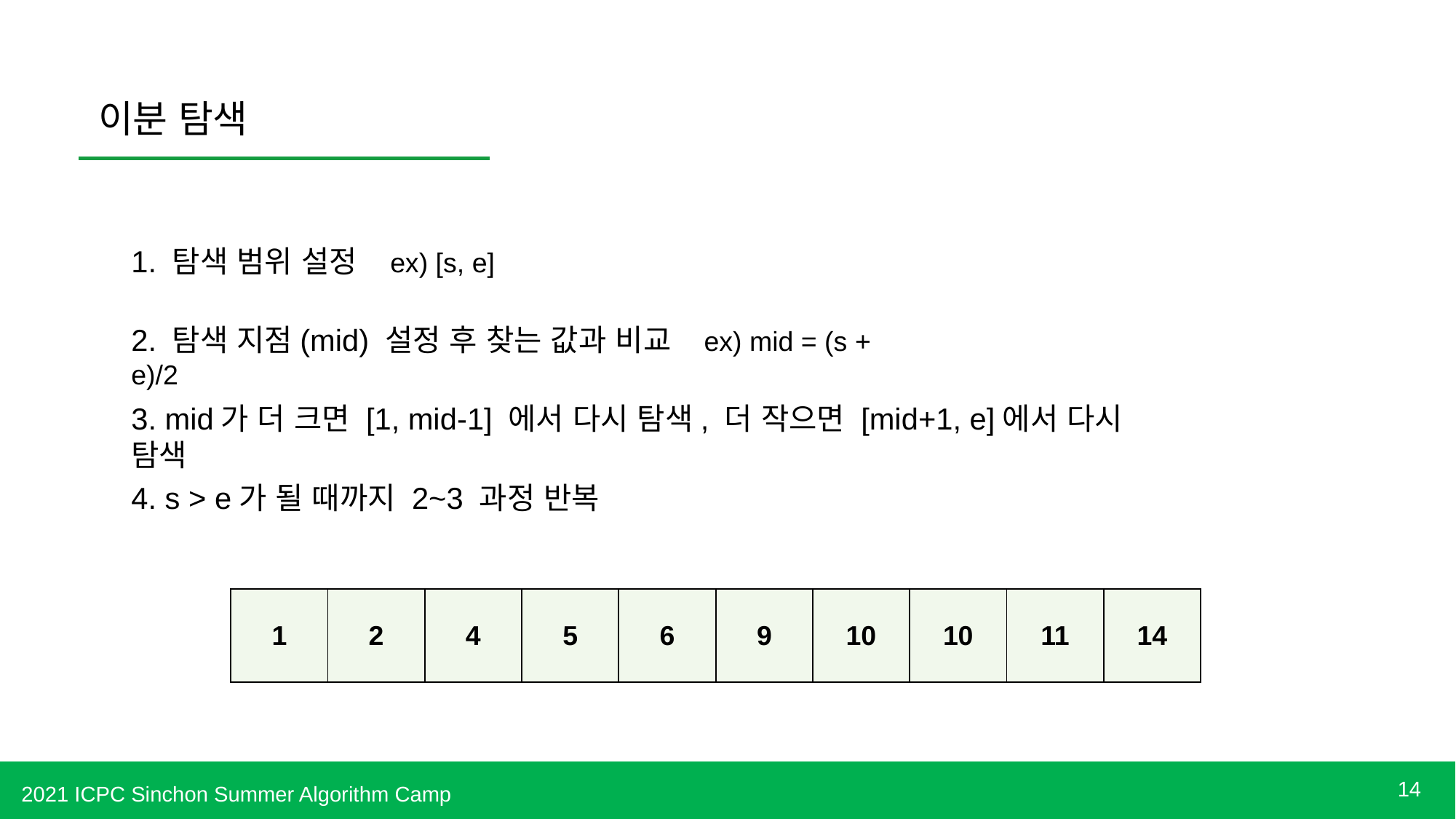

이분 탐색
1. 탐색 범위 설정   ex) [s, e]
2. 탐색 지점(mid) 설정 후 찾는 값과 비교   ex) mid = (s + e)/2
3. mid가 더 크면 [1, mid-1] 에서 다시 탐색, 더 작으면 [mid+1, e]에서 다시 탐색
4. s > e가 될 때까지 2~3 과정 반복
| 1 | 2 | 4 | 5 | 6 | 9 | 10 | 10 | 11 | 14 |
| --- | --- | --- | --- | --- | --- | --- | --- | --- | --- |

14
2021 ICPC Sinchon Summer Algorithm Camp